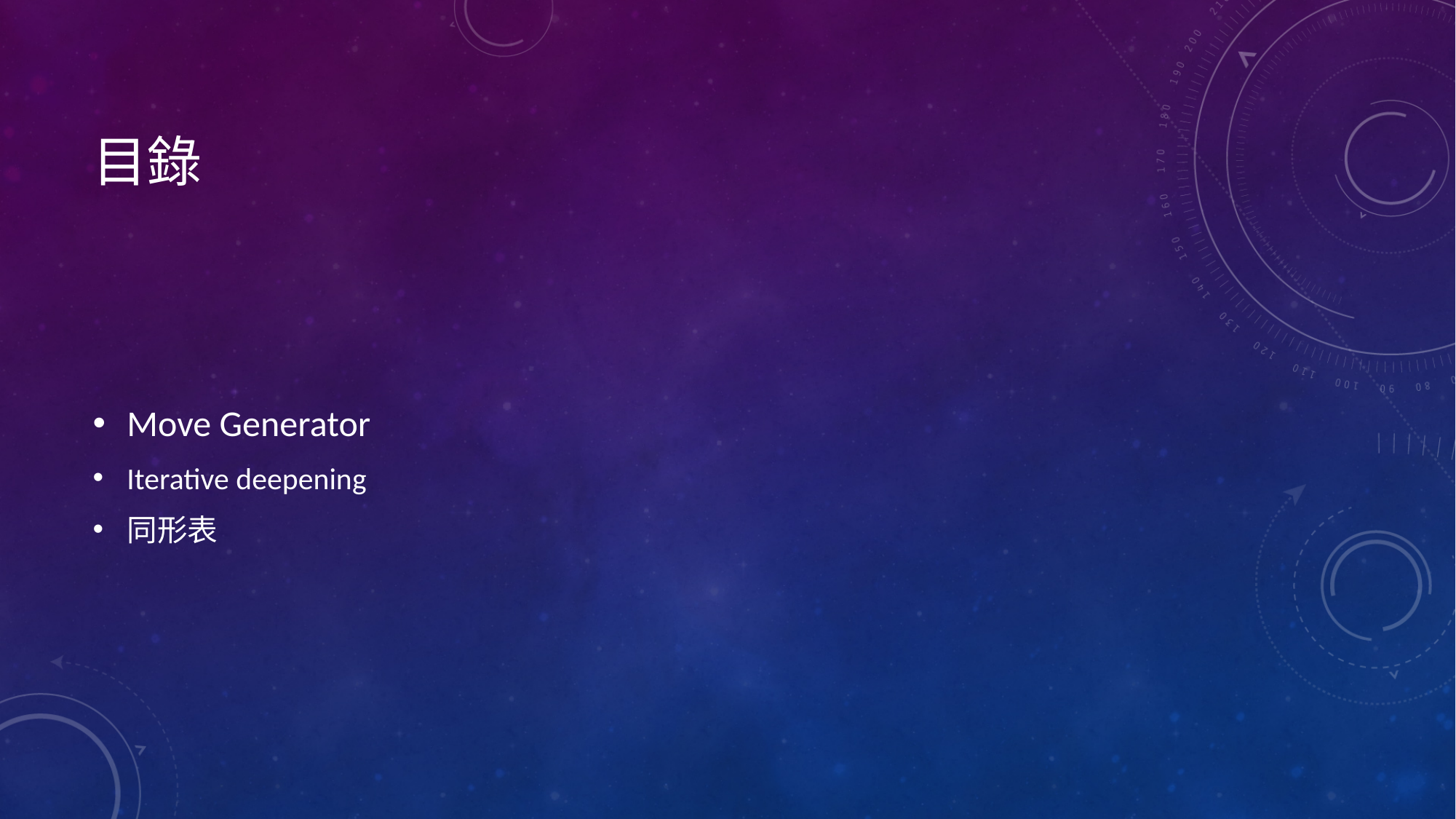

# 目錄
Move Generator
Iterative deepening
同形表